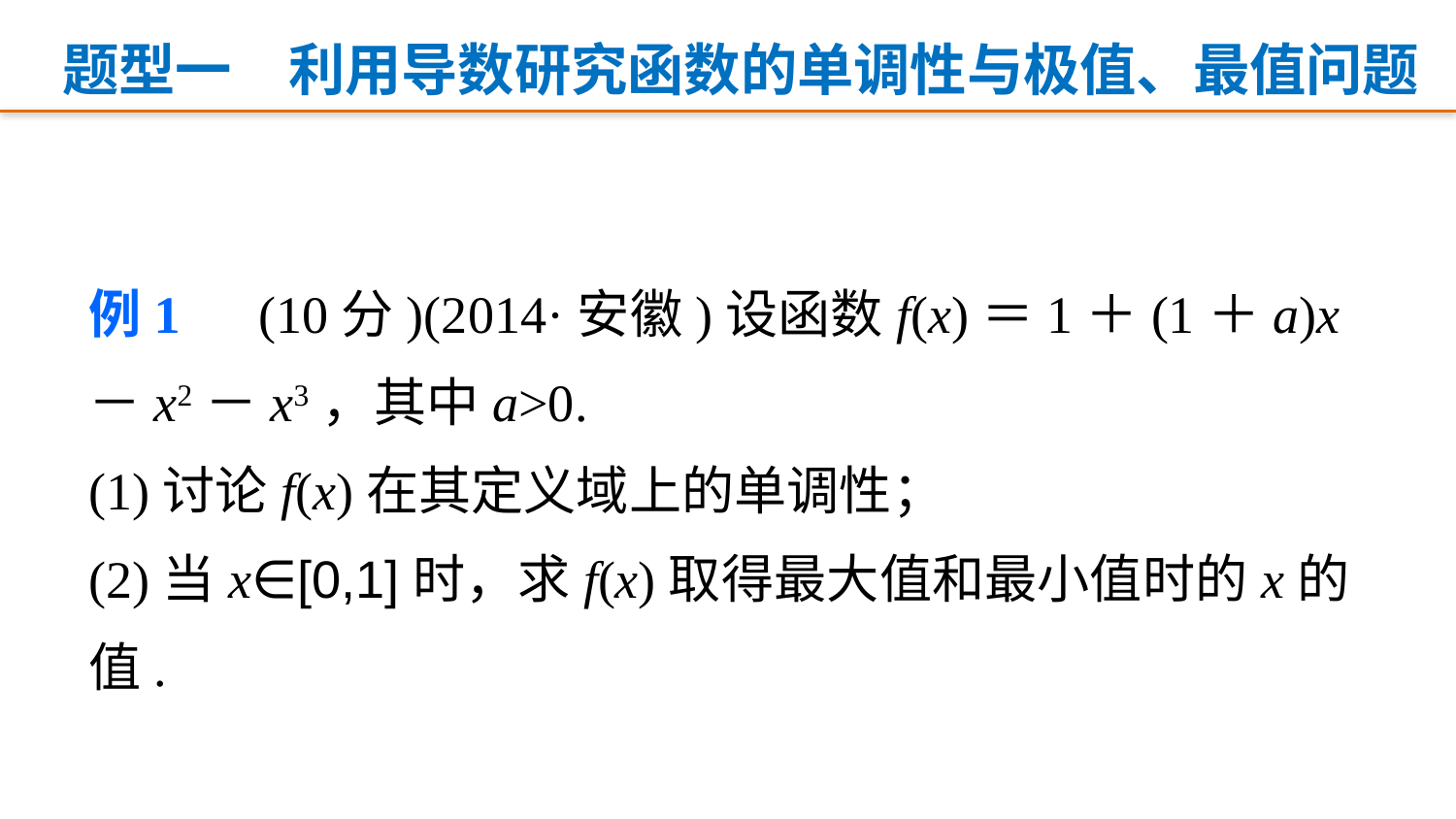

题型一　利用导数研究函数的单调性与极值、最值问题
例1　(10分)(2014·安徽)设函数f(x)＝1＋(1＋a)x－x2－x3，其中a>0.
(1)讨论f(x)在其定义域上的单调性；
(2)当x∈[0,1]时，求f(x)取得最大值和最小值时的x的值.